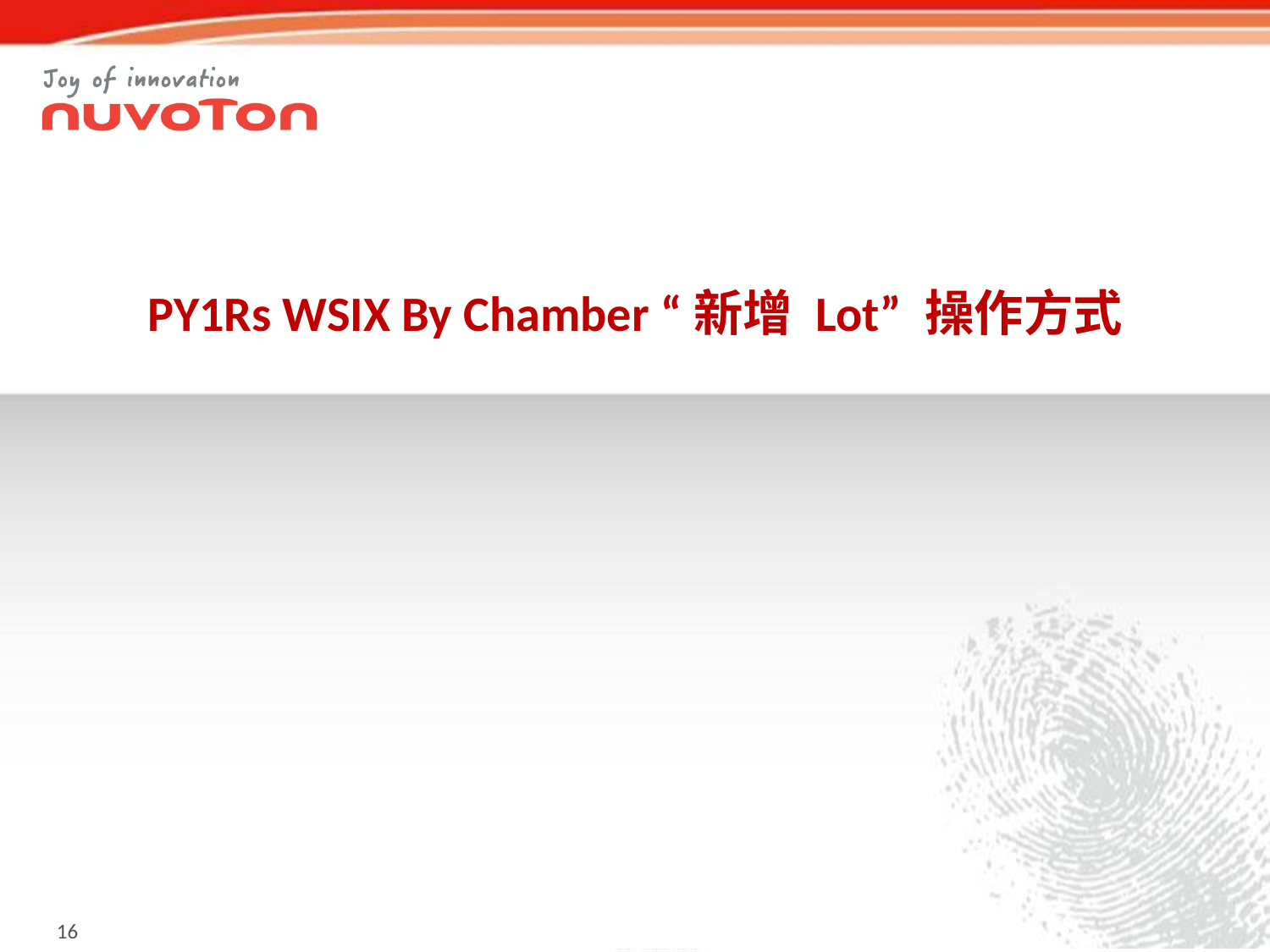

PY1Rs WSIX By Chamber “新增 Lot” 操作方式
16